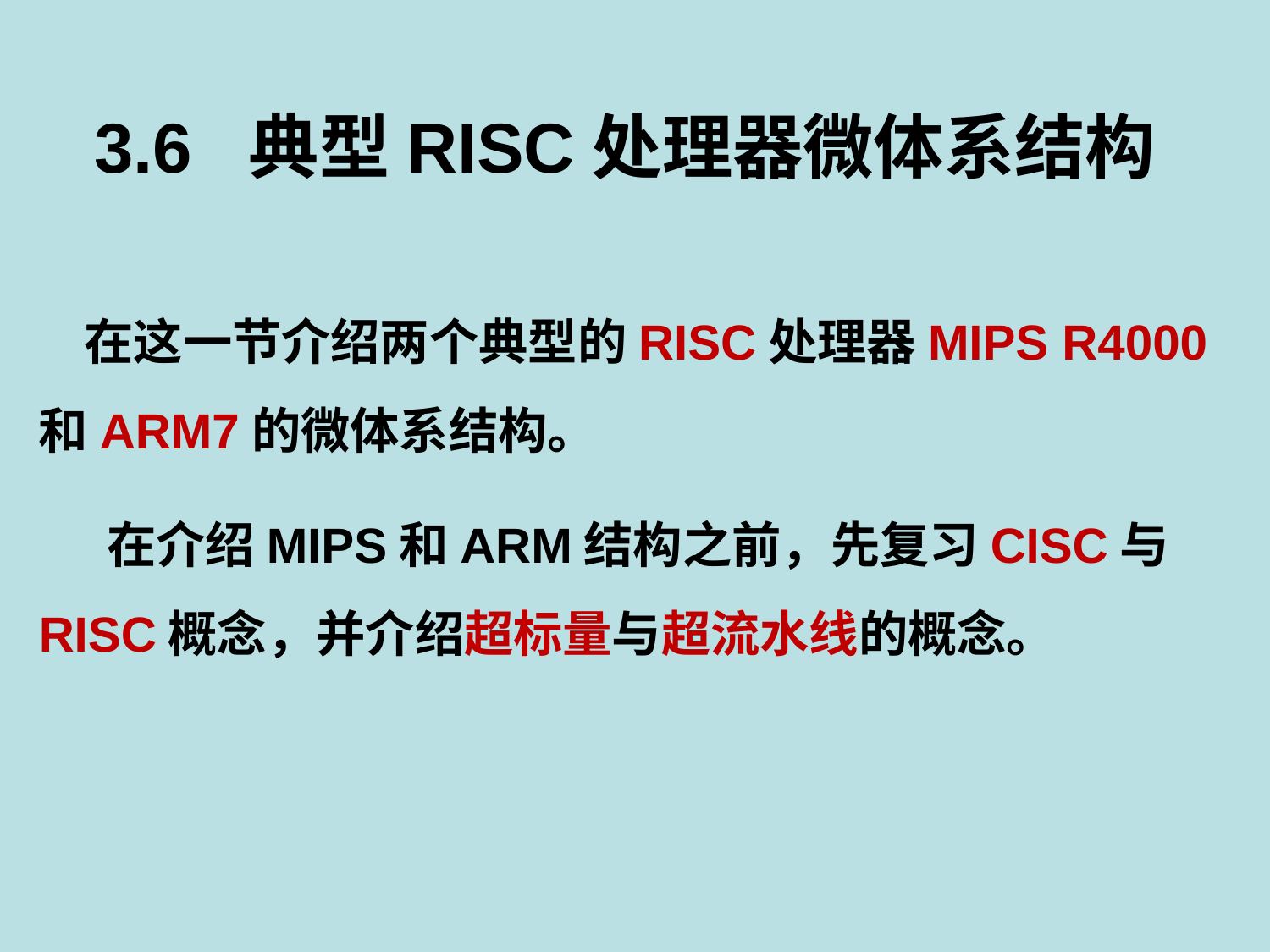

3.6  典型RISC处理器微体系结构
   在这一节介绍两个典型的RISC处理器MIPS R4000和ARM7的微体系结构。
     在介绍MIPS和ARM结构之前，先复习CISC与RISC概念，并介绍超标量与超流水线的概念。